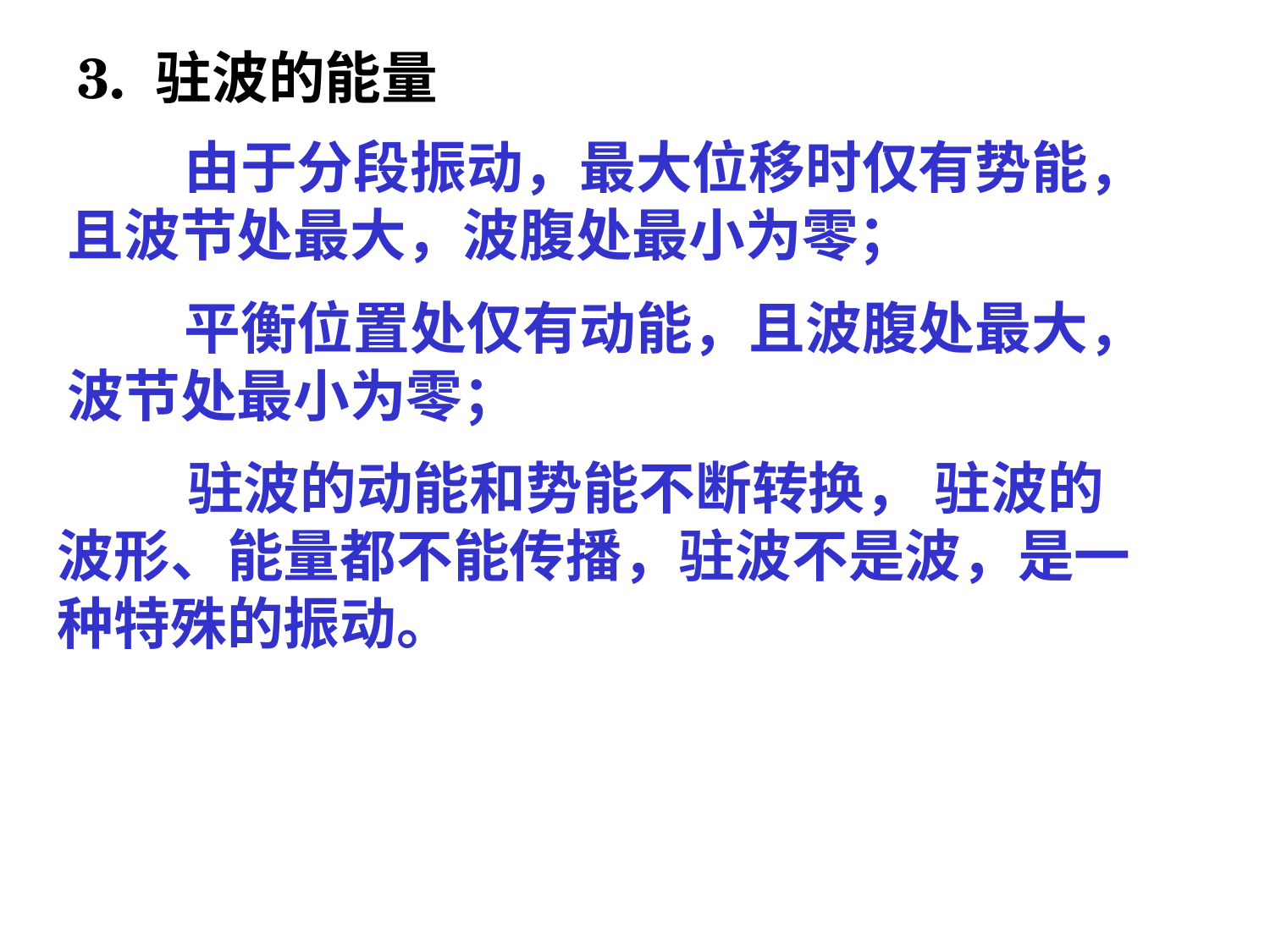

3. 驻波的能量
        由于分段振动，最大位移时仅有势能，且波节处最大，波腹处最小为零；
        平衡位置处仅有动能，且波腹处最大，波节处最小为零；
         驻波的动能和势能不断转换， 驻波的波形、能量都不能传播，驻波不是波，是一种特殊的振动。